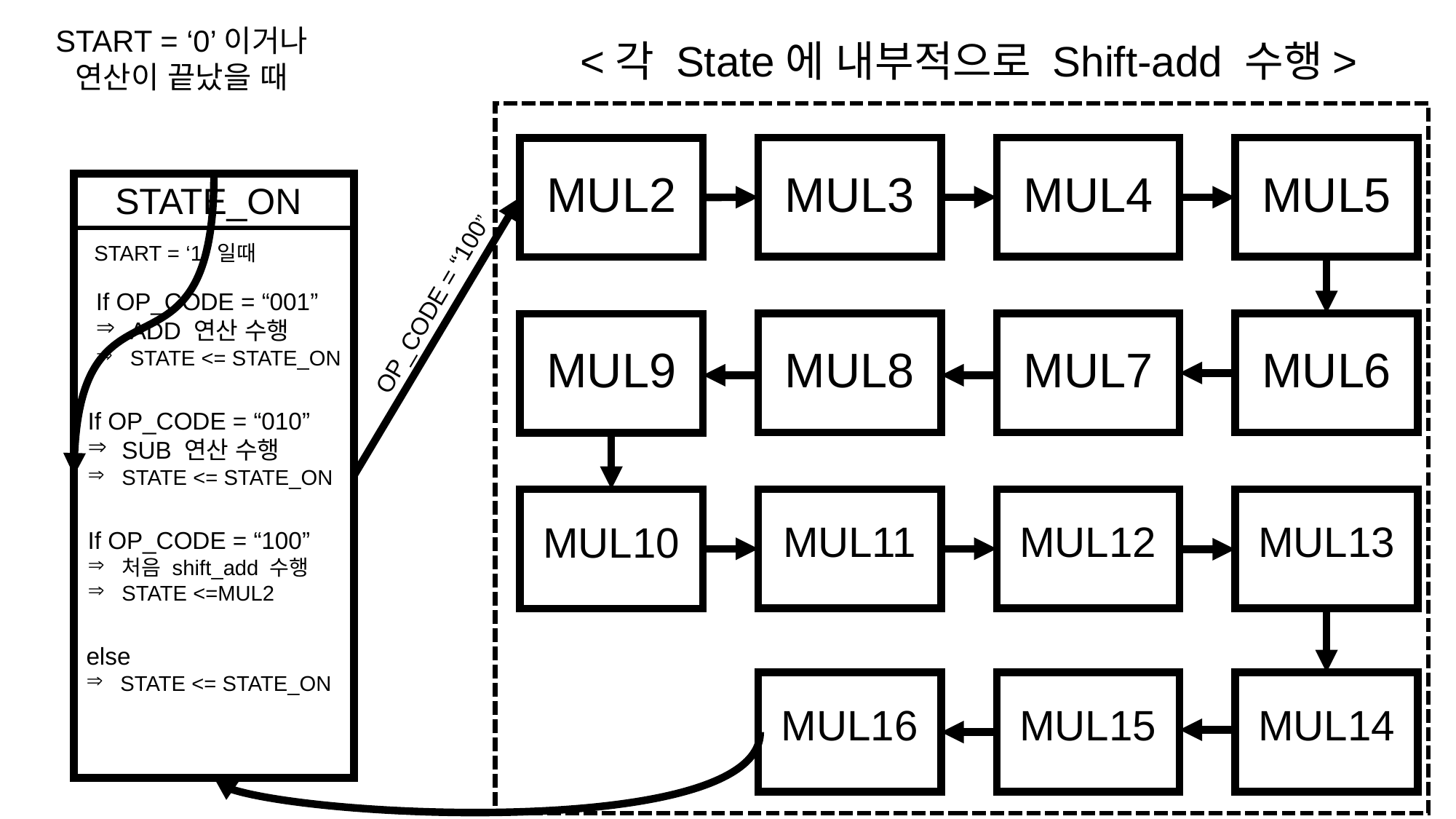

START = ‘0’이거나 연산이 끝났을 때
<각 State에 내부적으로 Shift-add 수행>

MUL3

MUL4

MUL5

MUL2
STATE_ON

START = ‘1’ 일때
If OP_CODE = “001”
ADD 연산 수행
STATE <= STATE_ON
OP_CODE = “100”

MUL8

MUL7

MUL6

MUL9
If OP_CODE = “010”
SUB 연산 수행
STATE <= STATE_ON

MUL11

MUL12

MUL13

MUL10
If OP_CODE = “100”
처음 shift_add 수행
STATE <=MUL2
else
STATE <= STATE_ON

MUL16

MUL15

MUL14